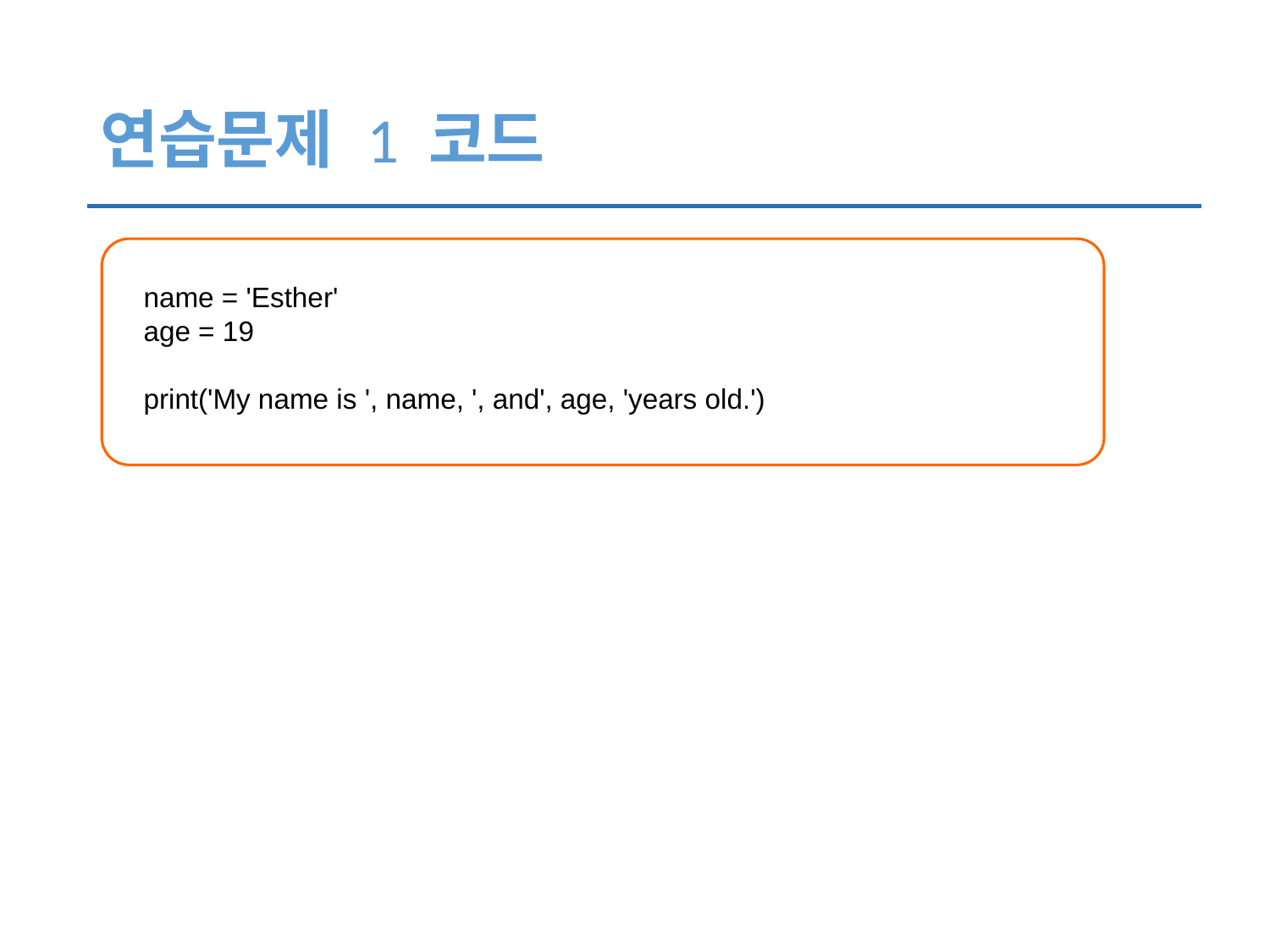

# 연습문제 1 코드

name = 'Esther'
age = 19

print('My name is ', name, ', and', age, 'years old.')